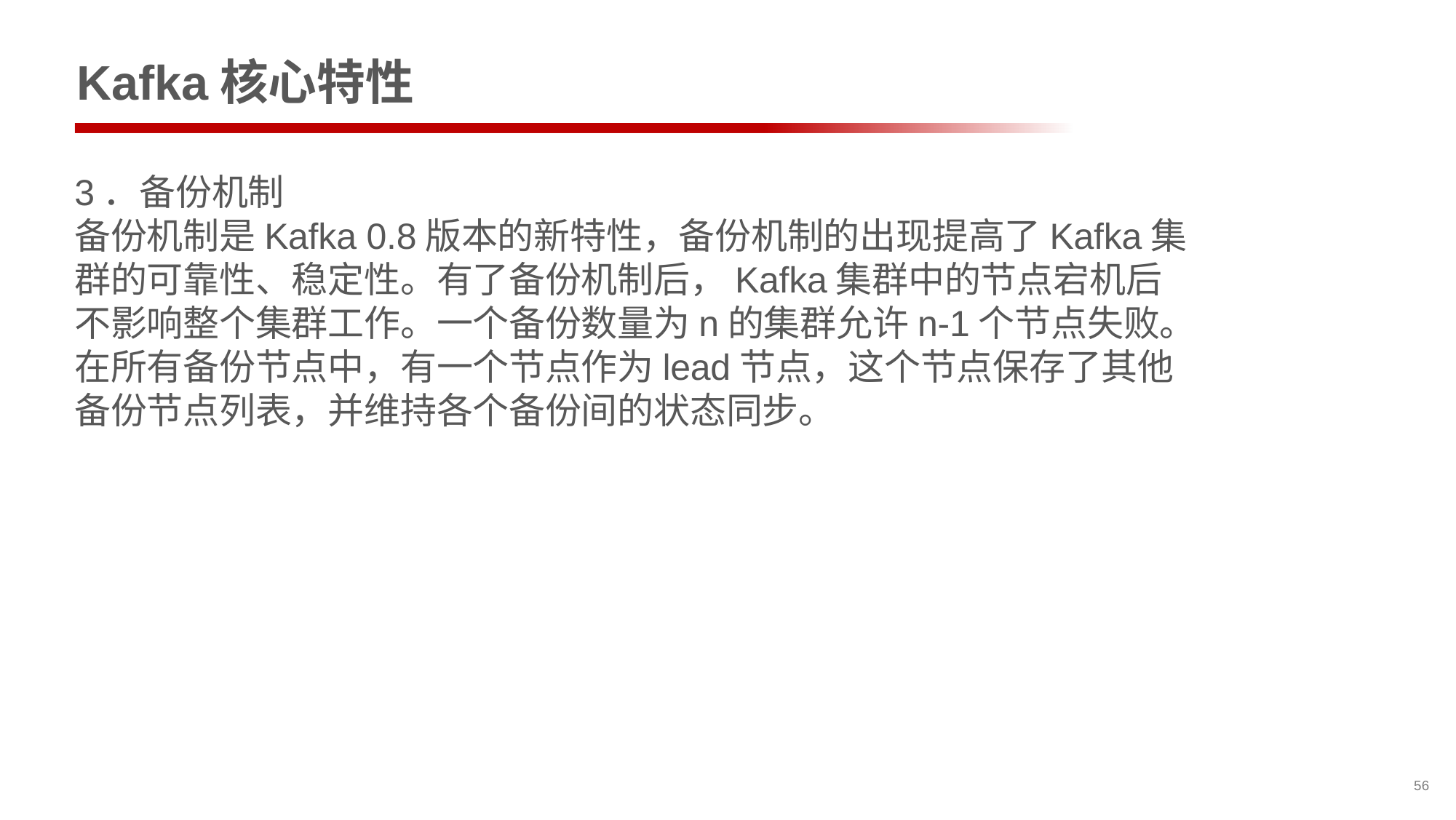

# Kafka核心特性

3．备份机制
备份机制是Kafka 0.8版本的新特性，备份机制的出现提高了Kafka集群的可靠性、稳定性。有了备份机制后，Kafka集群中的节点宕机后不影响整个集群工作。一个备份数量为n的集群允许n-1个节点失败。在所有备份节点中，有一个节点作为lead节点，这个节点保存了其他备份节点列表，并维持各个备份间的状态同步。
56